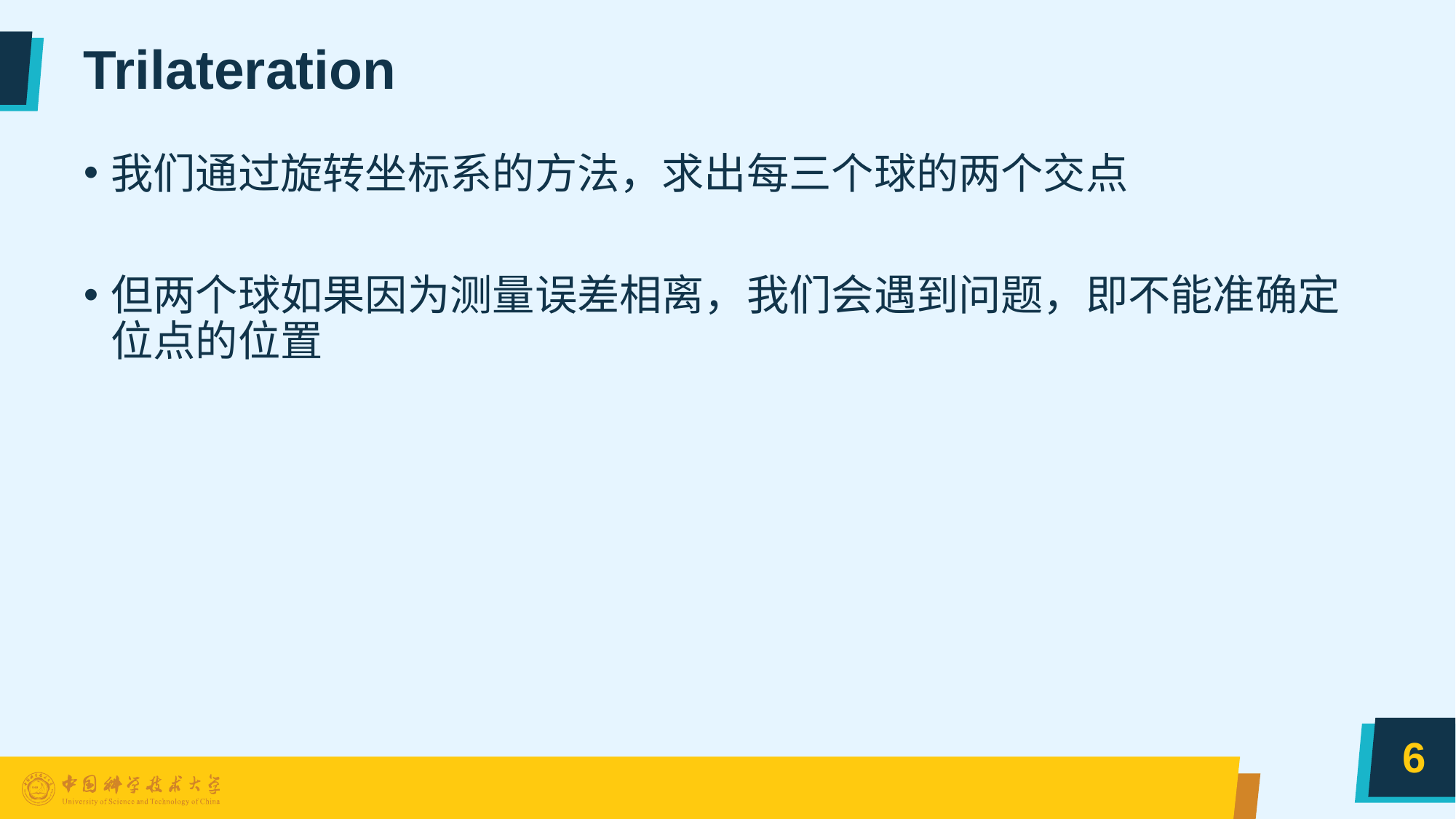

# Trilateration
我们通过旋转坐标系的方法，求出每三个球的两个交点

但两个球如果因为测量误差相离，我们会遇到问题，即不能准确定位点的位置
6